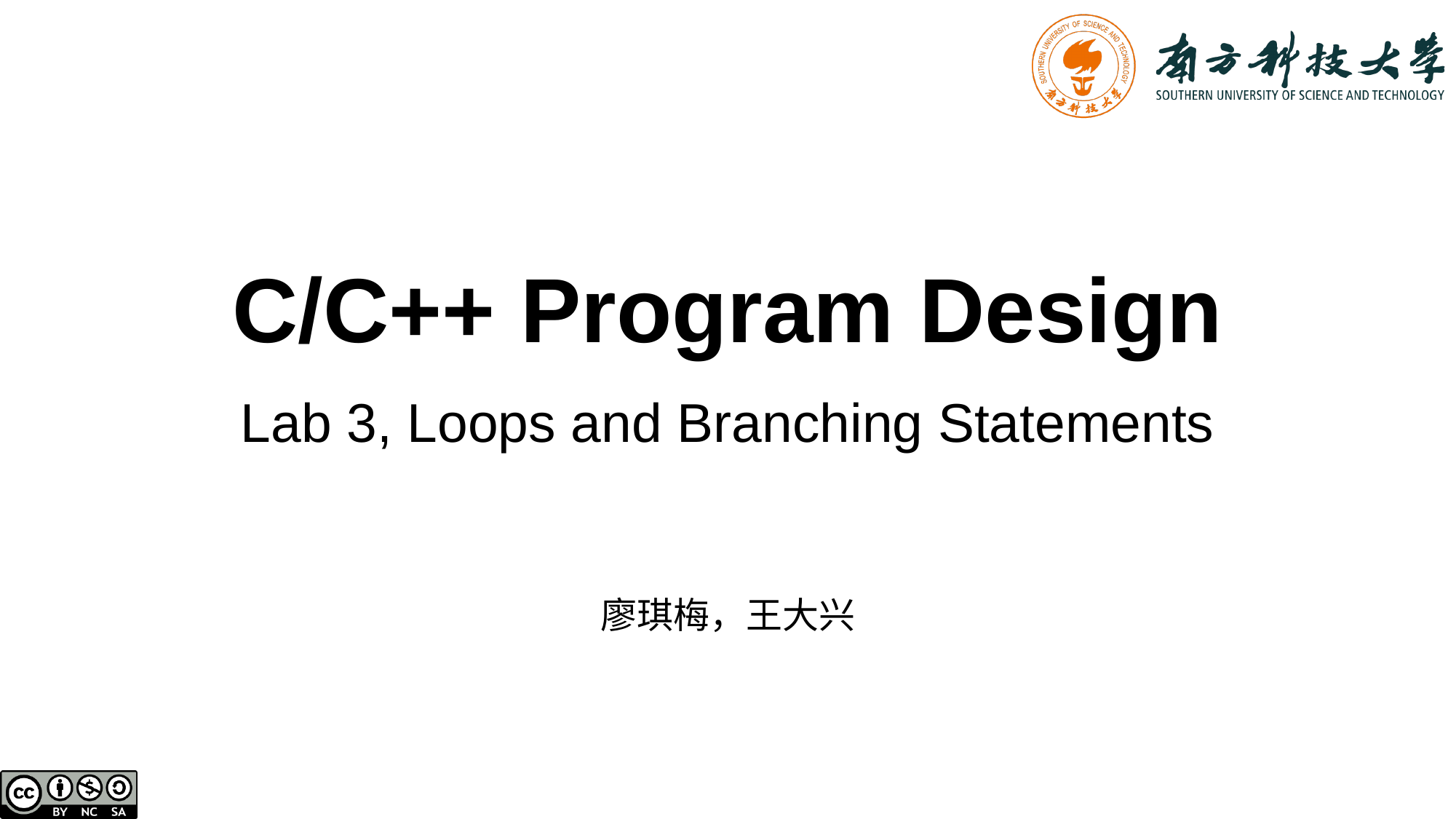

# C/C++ Program Design
Lab 3, Loops and Branching Statements

廖琪梅，王大兴